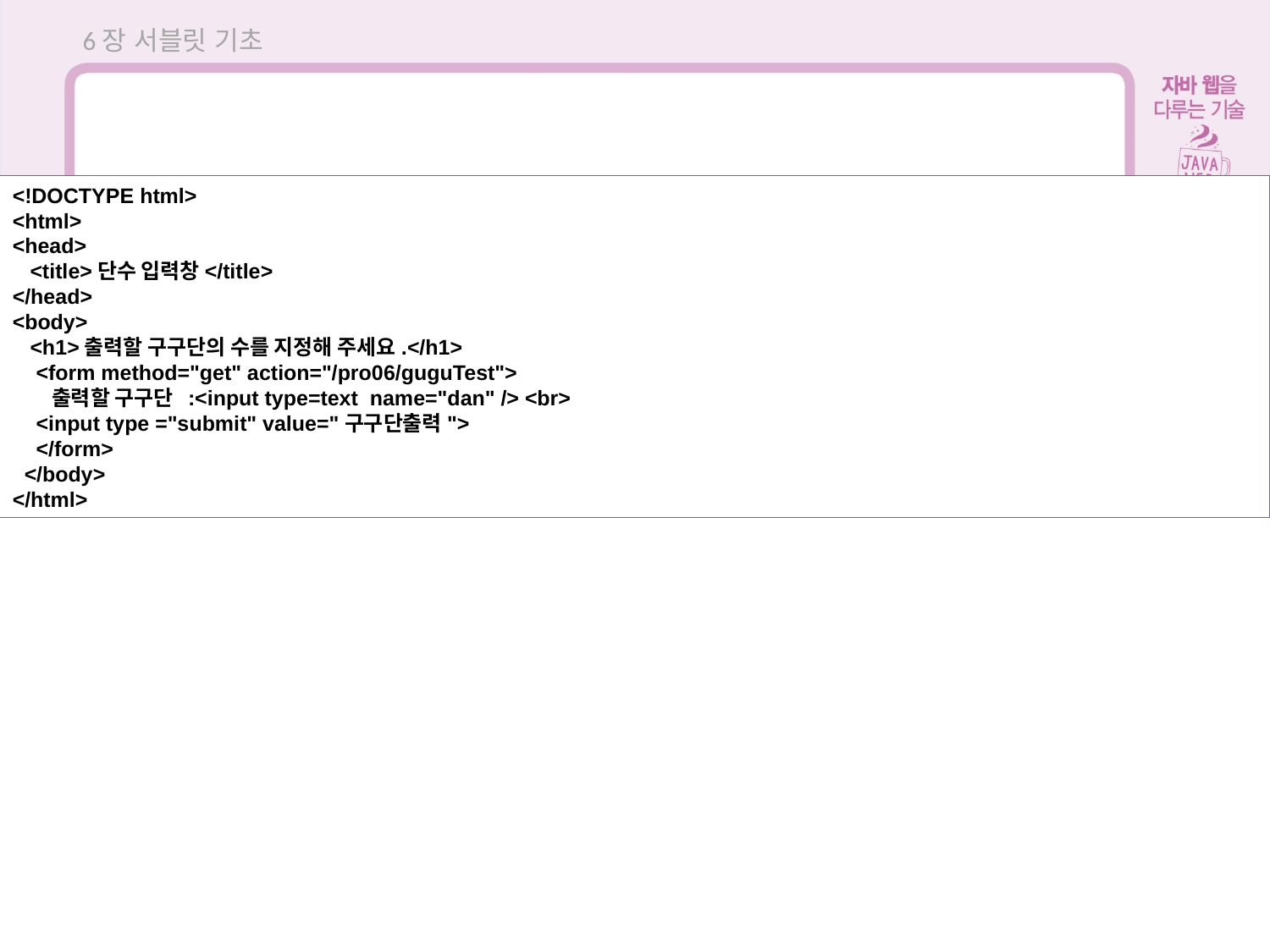

6장 서블릿 기초
<!DOCTYPE html>
<html>
<head>
   <title>단수 입력창</title>
</head>
<body>
   <h1>출력할 구구단의 수를 지정해 주세요.</h1>
    <form method="get" action="/pro06/guguTest">
       출력할 구구단  :<input type=text  name="dan" /> <br>
    <input type ="submit" value="구구단출력">
    </form>
  </body>
</html>